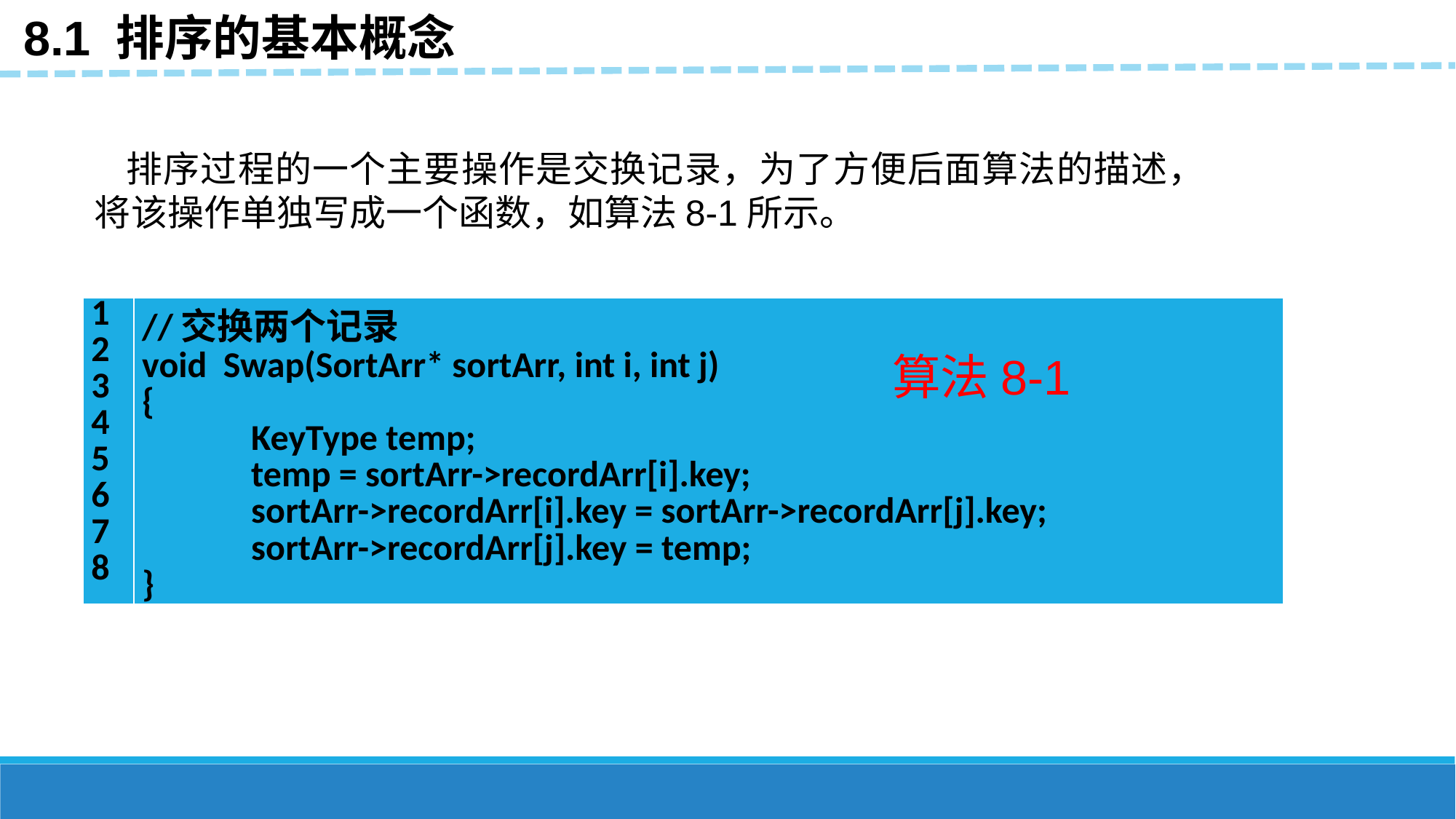

8.1 排序的基本概念
排序过程的一个主要操作是交换记录，为了方便后面算法的描述，将该操作单独写成一个函数，如算法8-1所示。
| 1 2 3 4 5 6 7 8 | //交换两个记录 void Swap(SortArr\* sortArr, int i, int j) { KeyType temp; temp = sortArr->recordArr[i].key; sortArr->recordArr[i].key = sortArr->recordArr[j].key; sortArr->recordArr[j].key = temp; } |
| --- | --- |
算法8-1